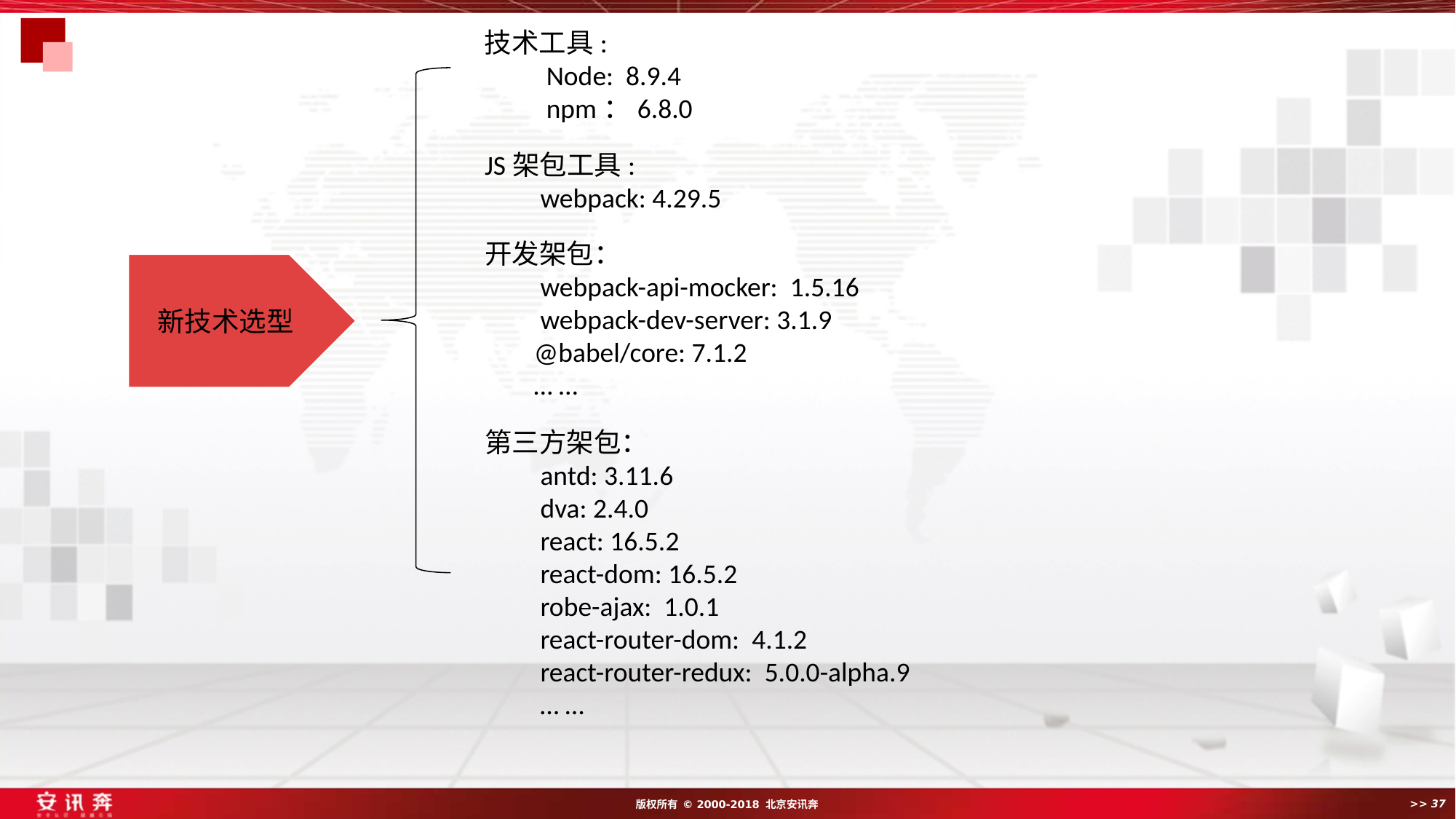

技术工具:
          Node:  8.9.4
          npm：6.8.0

JS架包工具:
         webpack: 4.29.5
开发架包：
         webpack-api-mocker:  1.5.16
         webpack-dev-server: 3.1.9
        @babel/core: 7.1.2
        … …
新技术选型
第三方架包：
         antd: 3.11.6
         dva: 2.4.0
         react: 16.5.2
         react-dom: 16.5.2
         robe-ajax:  1.0.1
         react-router-dom:  4.1.2
         react-router-redux:  5.0.0-alpha.9
         … …